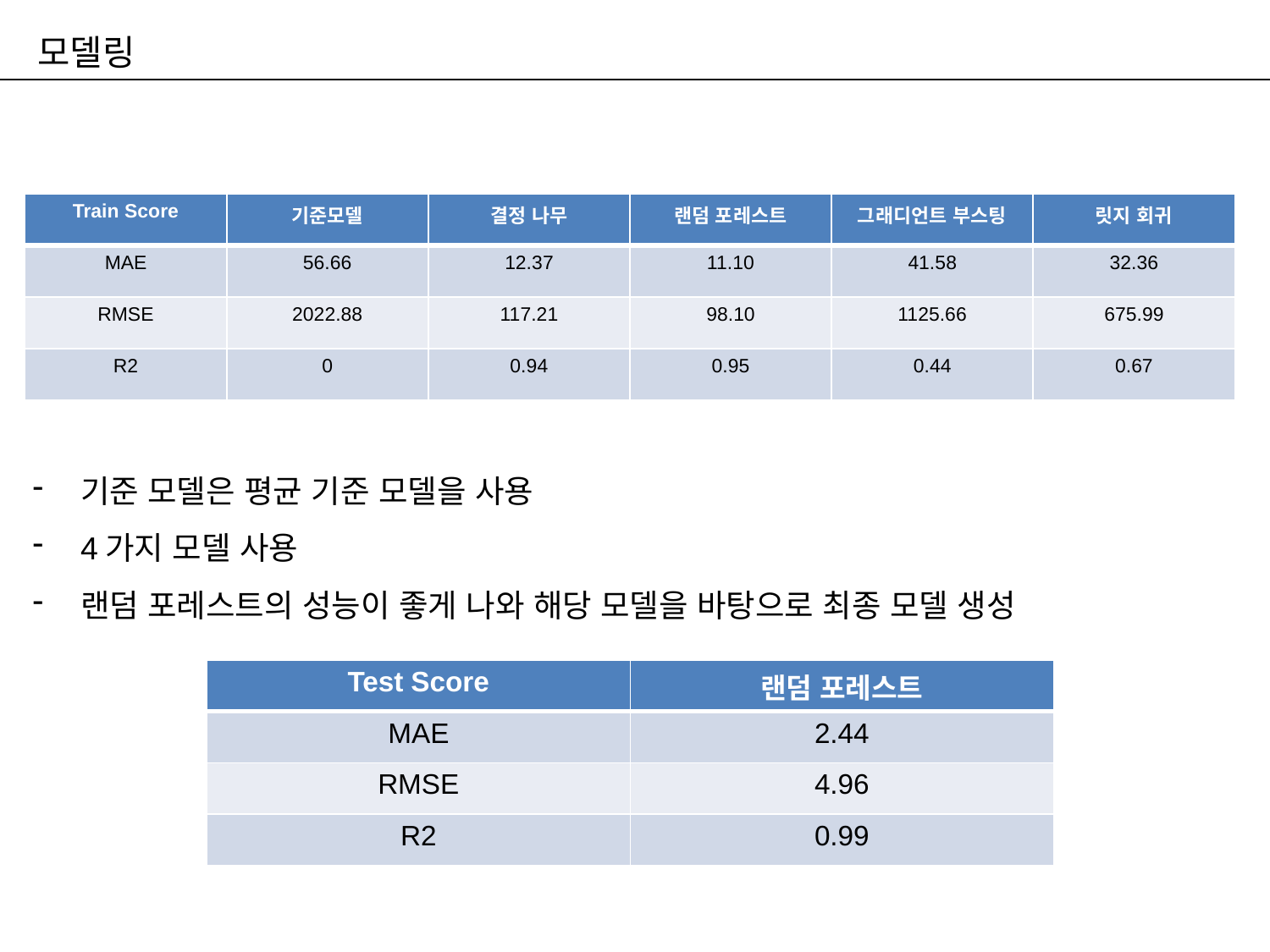

모델링
| Train Score | 기준모델 | 결정 나무 | 랜덤 포레스트 | 그래디언트 부스팅 | 릿지 회귀 |
| --- | --- | --- | --- | --- | --- |
| MAE | 56.66 | 12.37 | 11.10 | 41.58 | 32.36 |
| RMSE | 2022.88 | 117.21 | 98.10 | 1125.66 | 675.99 |
| R2 | 0 | 0.94 | 0.95 | 0.44 | 0.67 |
기준 모델은 평균 기준 모델을 사용
4가지 모델 사용
랜덤 포레스트의 성능이 좋게 나와 해당 모델을 바탕으로 최종 모델 생성

| Test Score | 랜덤 포레스트 |
| --- | --- |
| MAE | 2.44 |
| RMSE | 4.96 |
| R2 | 0.99 |